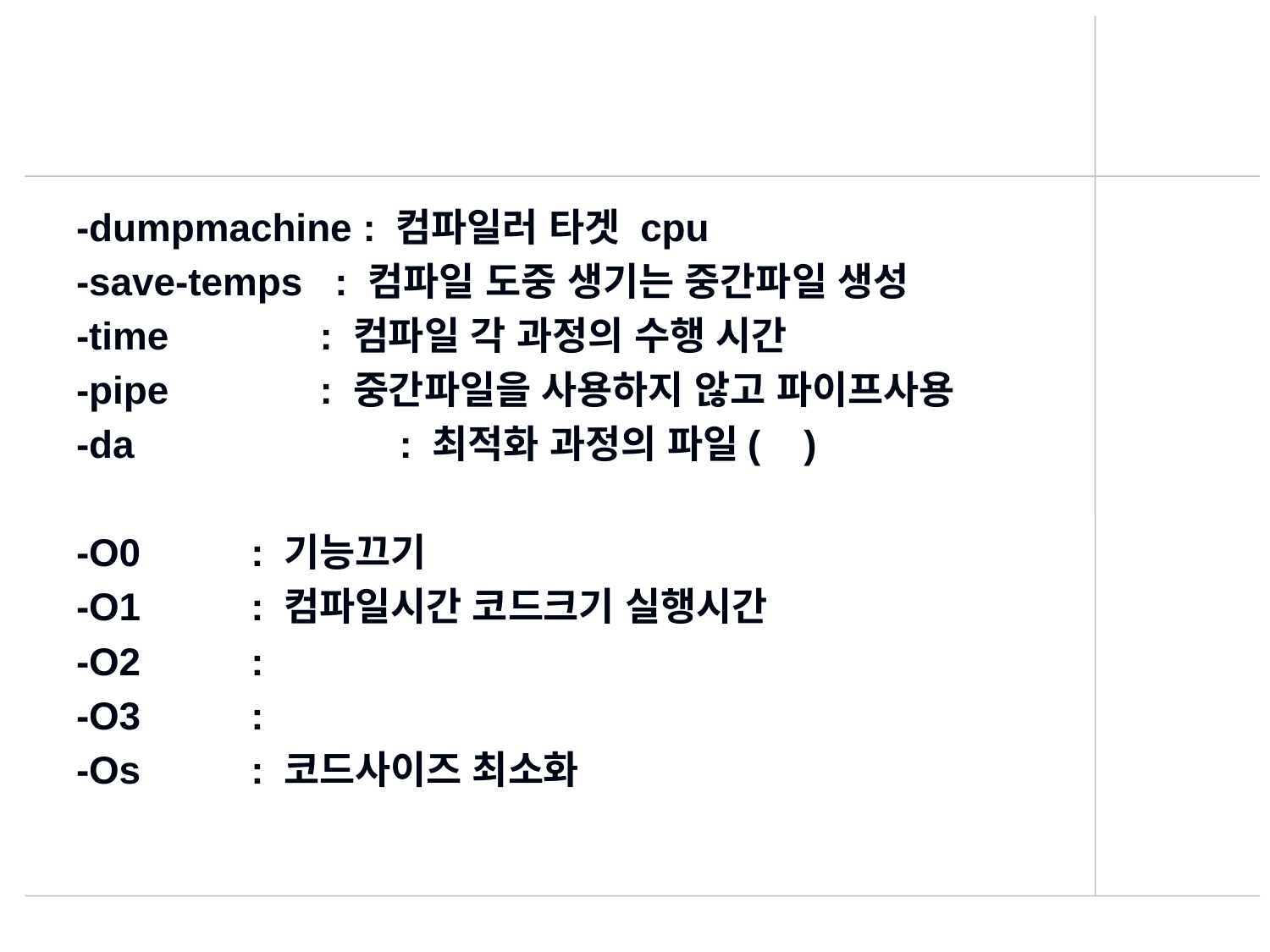

#
-dumpmachine : 컴파일러 타겟 cpu
-save-temps   : 컴파일 도중 생기는 중간파일 생성
-time              : 컴파일 각 과정의 수행 시간
-pipe              : 중간파일을 사용하지 않고 파이프사용
-da		  : 최적화 과정의 파일(    )

-O0	: 기능끄기
-O1	: 컴파일시간 코드크기 실행시간
-O2	:
-O3	:
-Os	: 코드사이즈 최소화
412